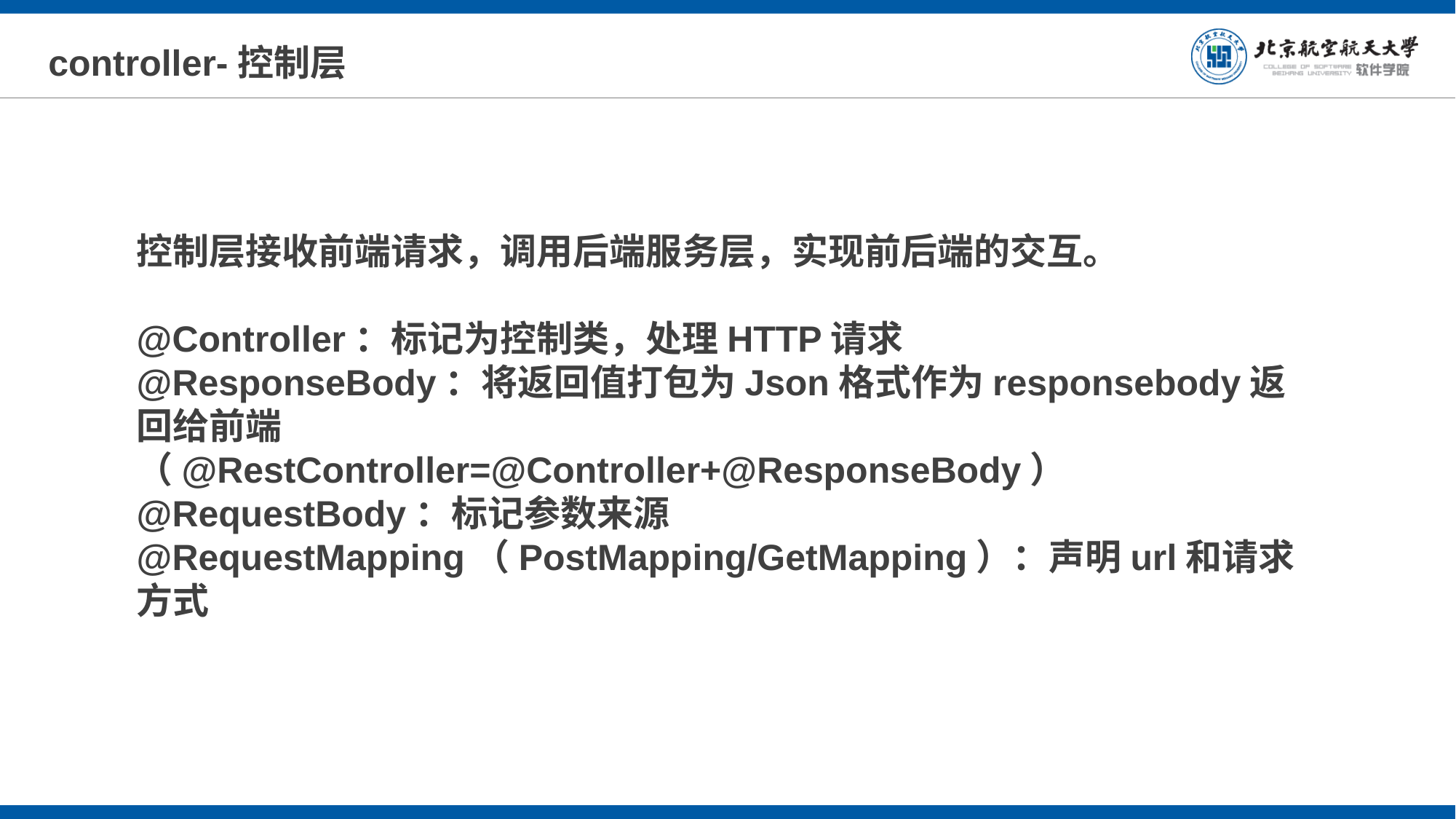

# controller-控制层
控制层接收前端请求，调用后端服务层，实现前后端的交互。

@Controller：标记为控制类，处理HTTP请求
@ResponseBody：将返回值打包为Json格式作为responsebody返回给前端
（@RestController=@Controller+@ResponseBody）
@RequestBody：标记参数来源
@RequestMapping（PostMapping/GetMapping）：声明url和请求方式
7